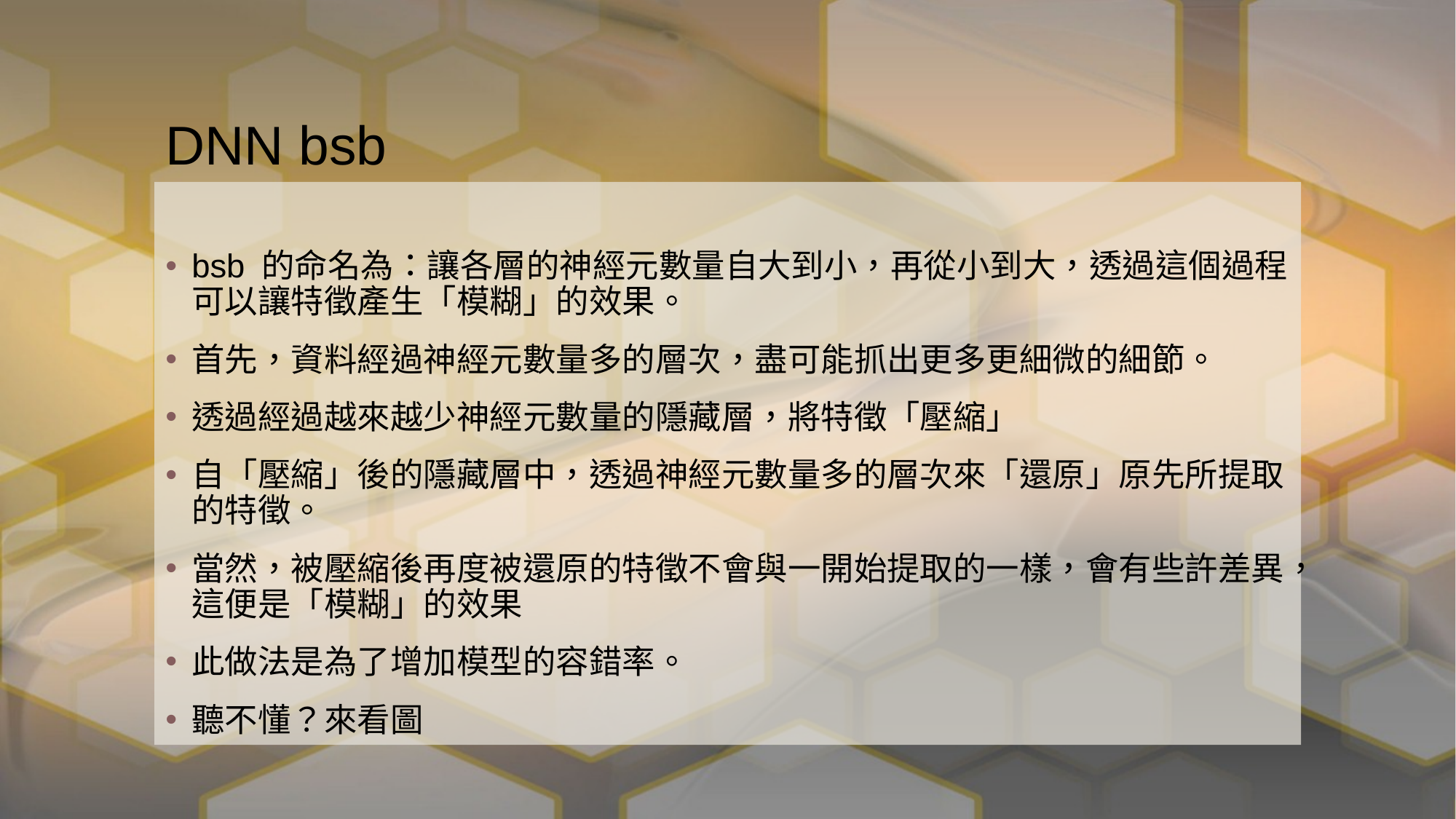

# DNN bsb

bsb 的命名為：讓各層的神經元數量自大到小，再從小到大，透過這個過程可以讓特徵產生「模糊」的效果。
首先，資料經過神經元數量多的層次，盡可能抓出更多更細微的細節。
透過經過越來越少神經元數量的隱藏層，將特徵「壓縮」
自「壓縮」後的隱藏層中，透過神經元數量多的層次來「還原」原先所提取的特徵。
當然，被壓縮後再度被還原的特徵不會與一開始提取的一樣，會有些許差異，這便是「模糊」的效果
此做法是為了增加模型的容錯率。
聽不懂？來看圖